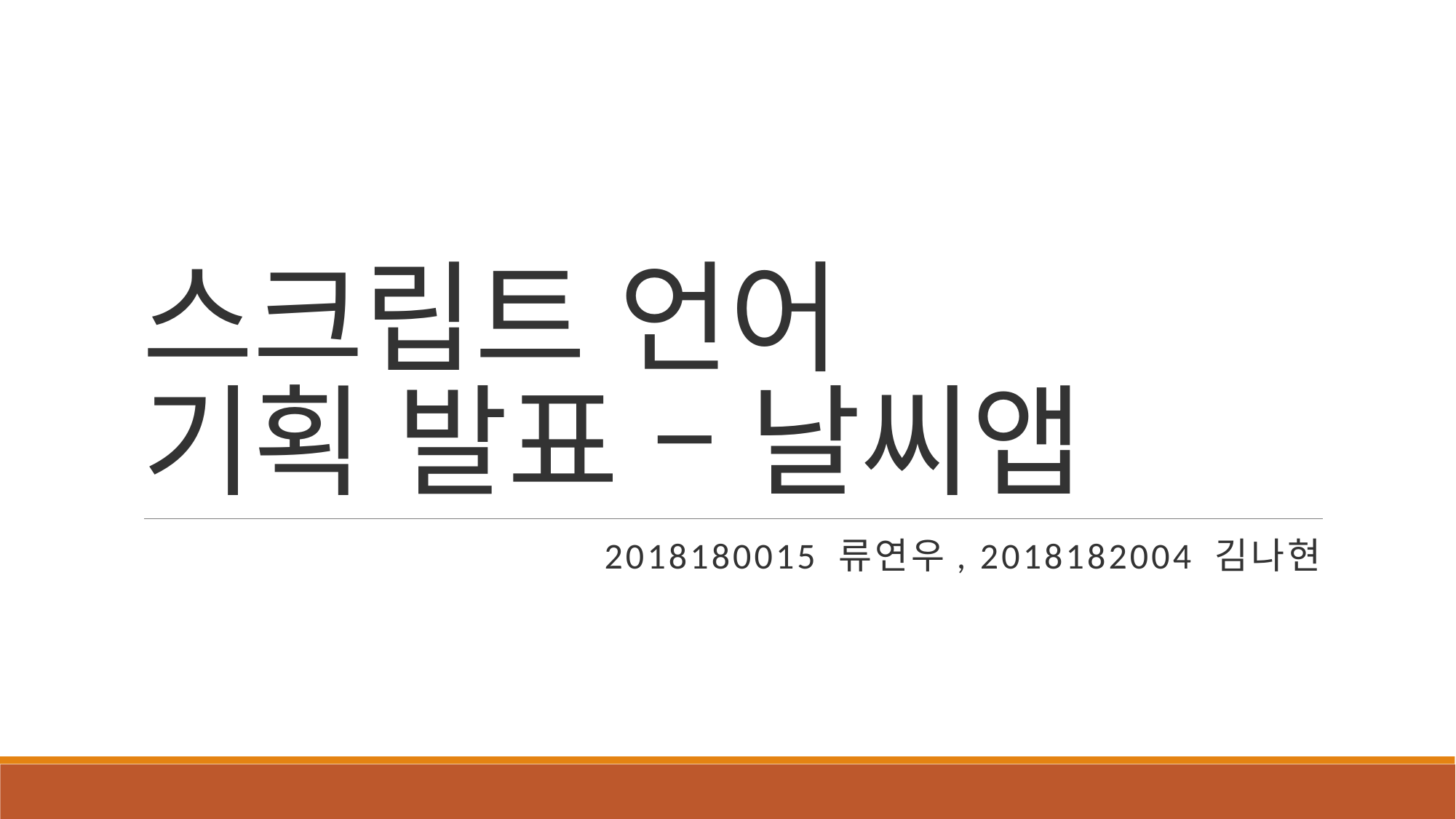

# 스크립트 언어 기획 발표 – 날씨앱
2018180015 류연우, 2018182004 김나현